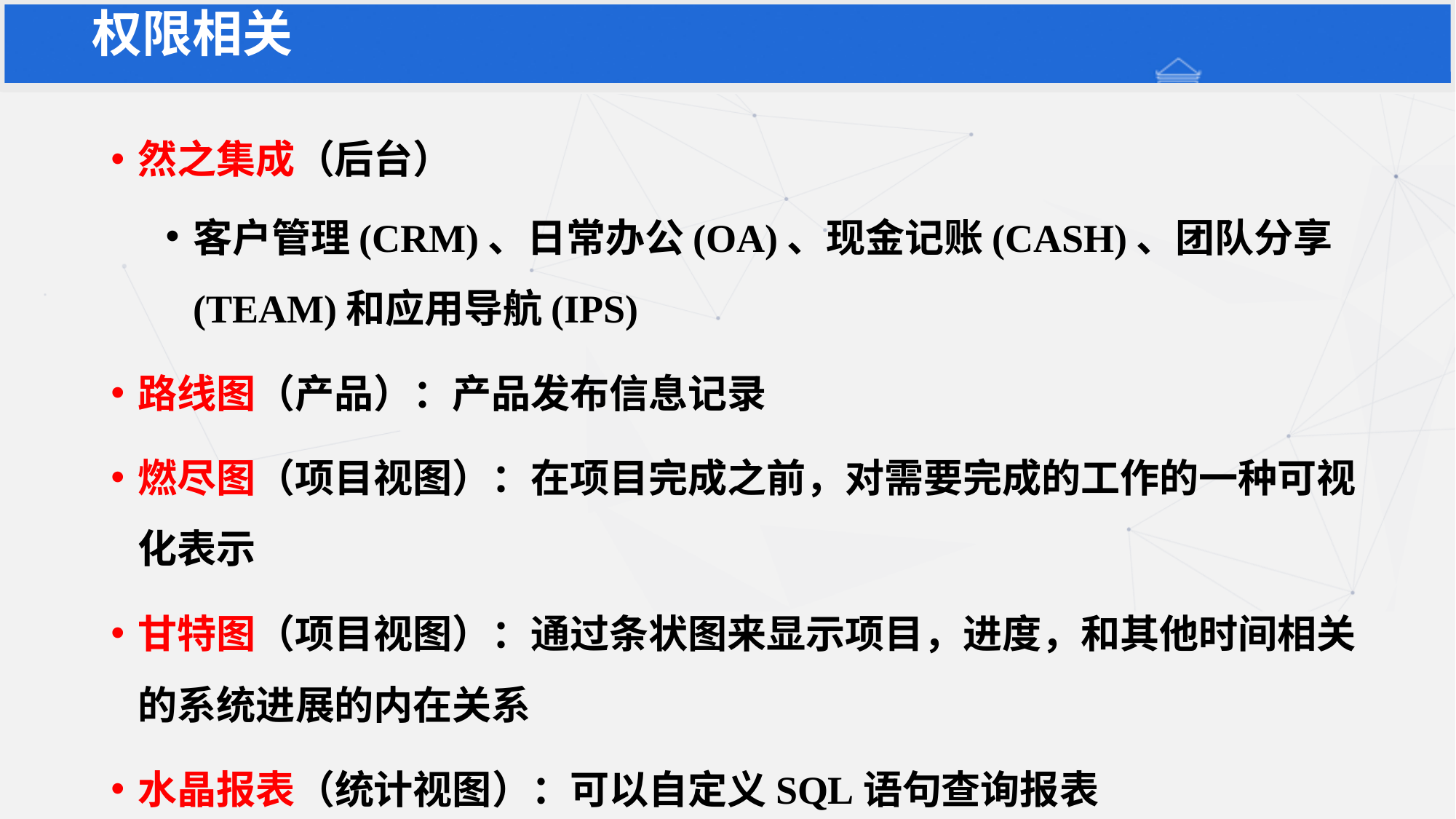

权限相关
然之集成（后台）
客户管理(CRM)、日常办公(OA)、现金记账(CASH)、团队分享(TEAM)和应用导航(IPS)
路线图（产品）：产品发布信息记录
燃尽图（项目视图）：在项目完成之前，对需要完成的工作的一种可视化表示
甘特图（项目视图）：通过条状图来显示项目，进度，和其他时间相关的系统进展的内在关系
水晶报表（统计视图）：可以自定义SQL语句查询报表